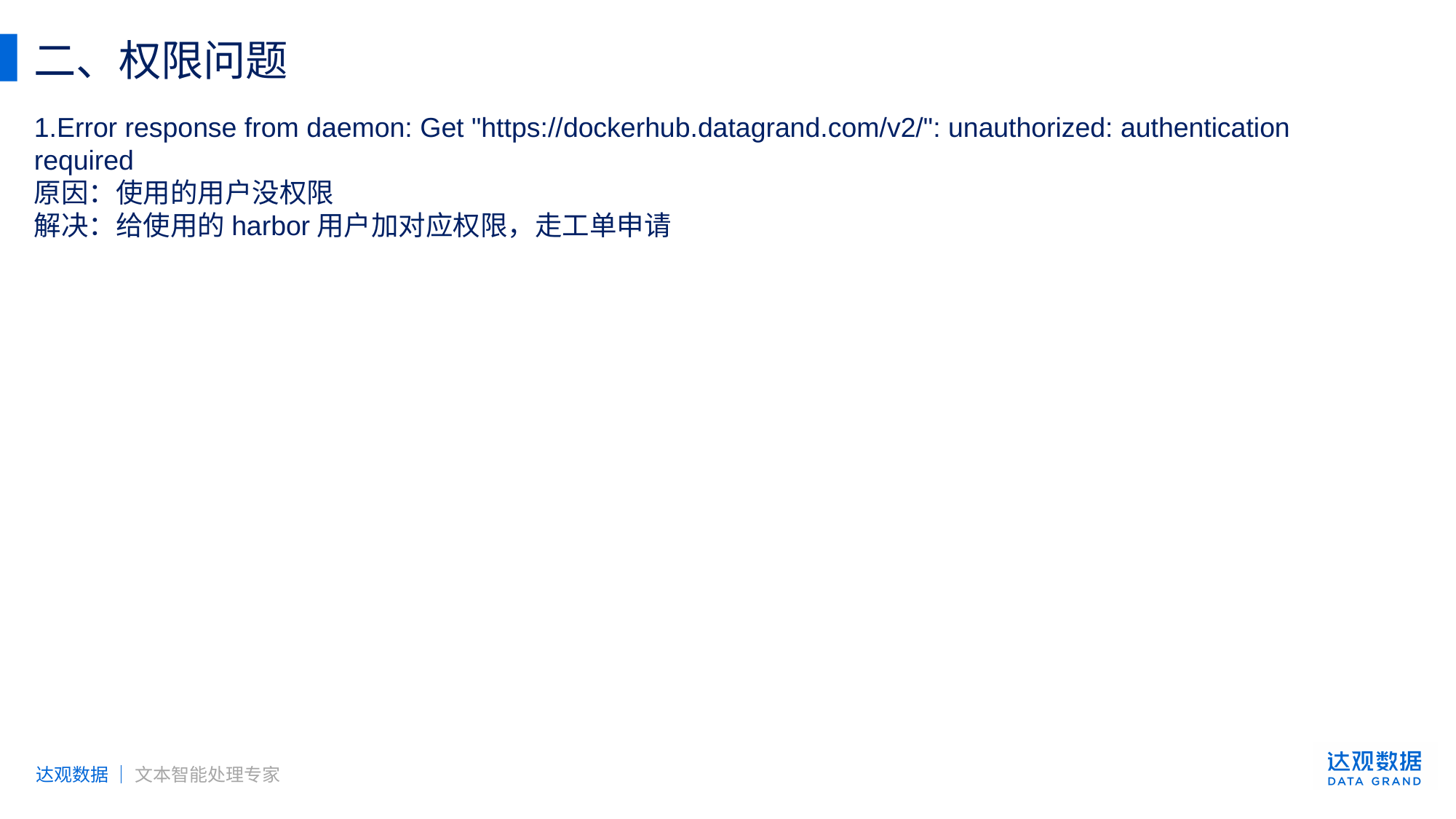

二、权限问题
1.Error response from daemon: Get "https://dockerhub.datagrand.com/v2/": unauthorized: authentication required
原因：使用的用户没权限
解决：给使用的harbor用户加对应权限，走工单申请

R：0
G：102
B：216
R：0
G：102
B：216
#0066D8